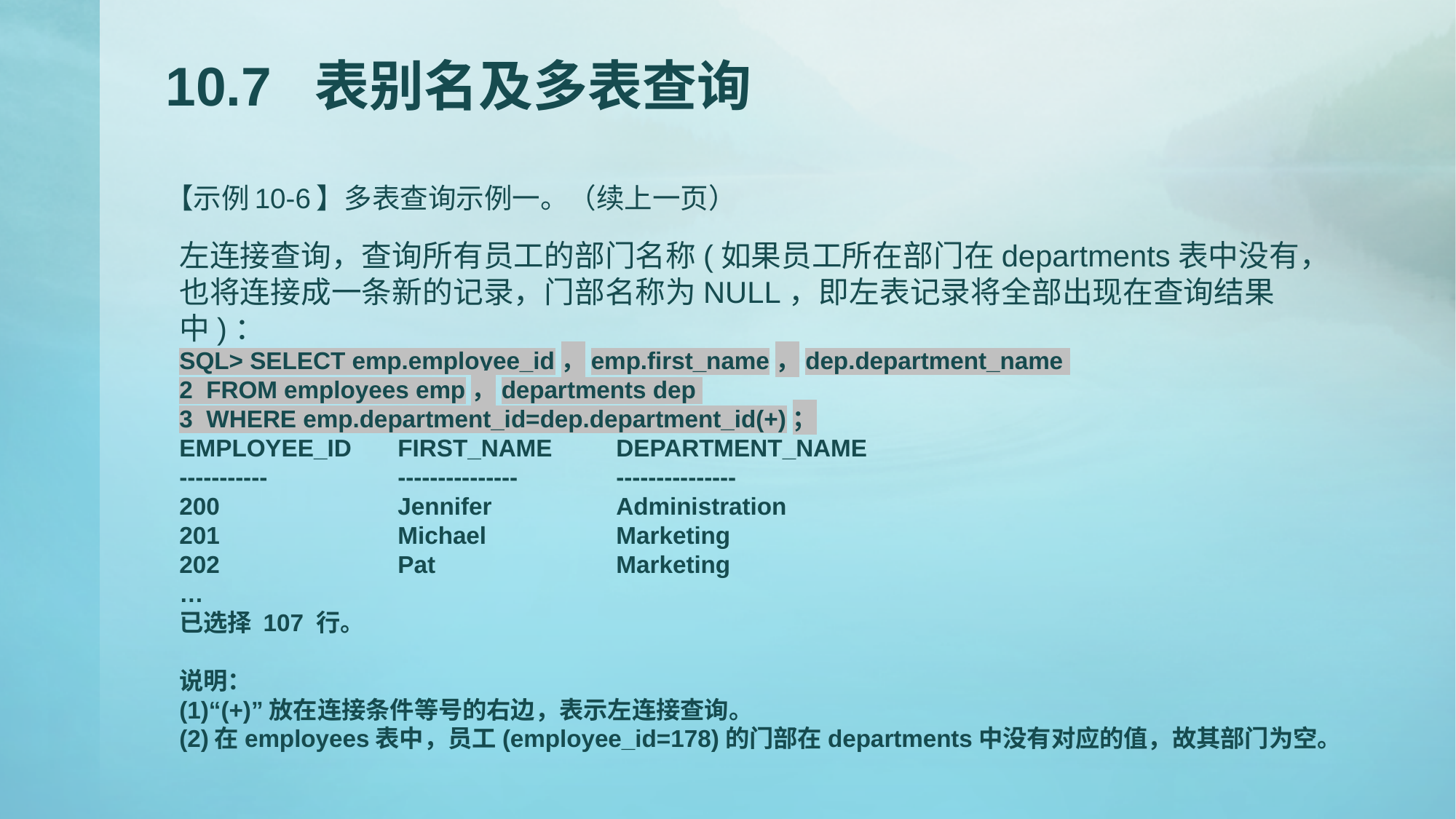

# 10.7  表别名及多表查询
【示例10-6】多表查询示例一。（续上一页）
左连接查询，查询所有员工的部门名称(如果员工所在部门在departments表中没有，也将连接成一条新的记录，门部名称为NULL，即左表记录将全部出现在查询结果中)：
SQL> SELECT emp.employee_id，emp.first_name，dep.department_name
2  FROM employees emp，departments dep
3  WHERE emp.department_id=dep.department_id(+)；
EMPLOYEE_ID	FIRST_NAME	DEPARTMENT_NAME
-----------		---------------	---------------
200		Jennifer		Administration
201		Michael		Marketing
202		Pat		Marketing
…
已选择 107 行。

说明：
(1)“(+)”放在连接条件等号的右边，表示左连接查询。
(2)在employees表中，员工(employee_id=178)的门部在departments中没有对应的值，故其部门为空。